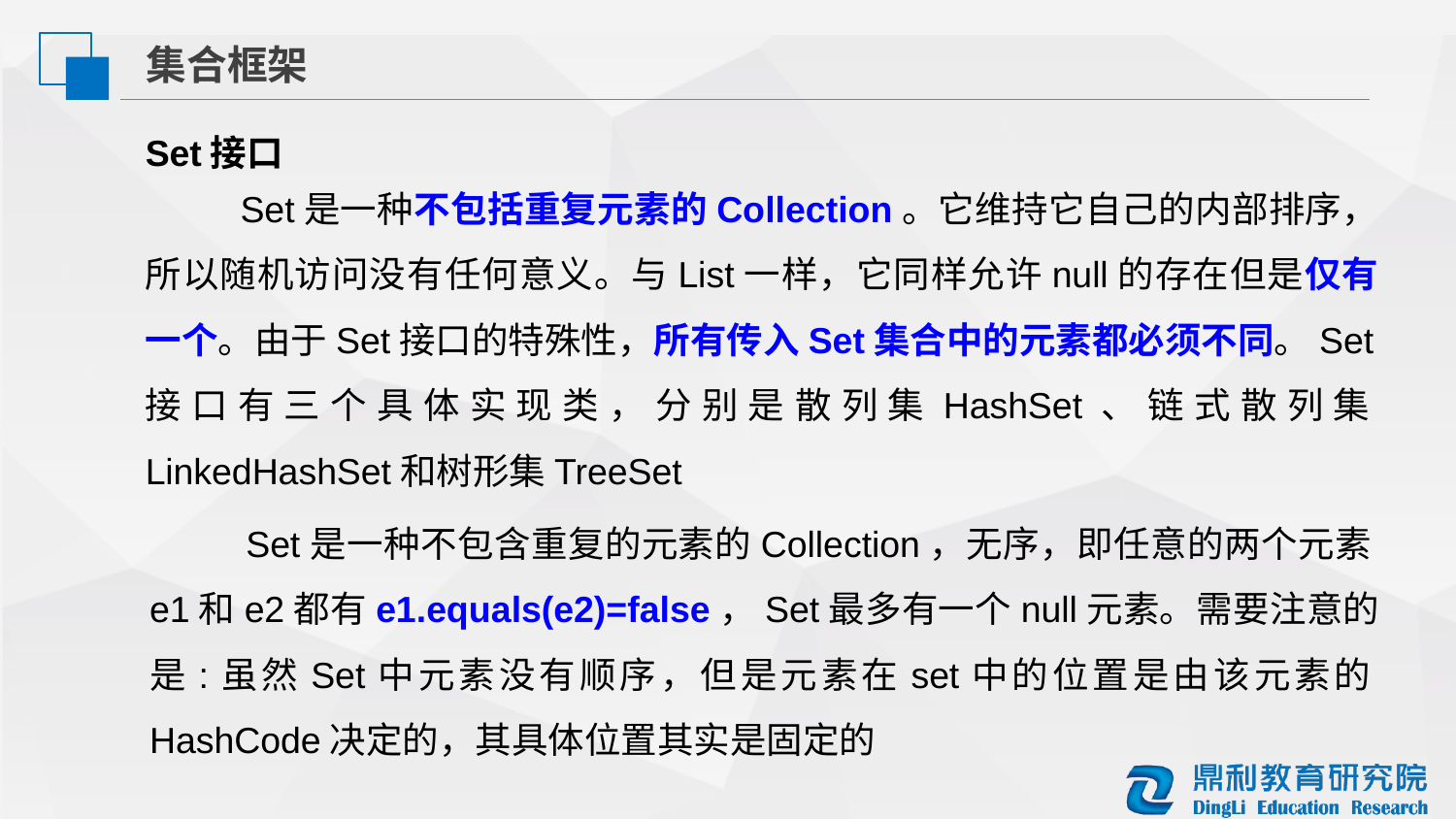

集合框架
Set接口
         Set是一种不包括重复元素的Collection。它维持它自己的内部排序，所以随机访问没有任何意义。与List一样，它同样允许null的存在但是仅有一个。由于Set接口的特殊性，所有传入Set集合中的元素都必须不同。Set接口有三个具体实现类，分别是散列集HashSet、链式散列集LinkedHashSet和树形集TreeSet
         Set是一种不包含重复的元素的Collection，无序，即任意的两个元素e1和e2都有e1.equals(e2)=false，Set最多有一个null元素。需要注意的是:虽然Set中元素没有顺序，但是元素在set中的位置是由该元素的HashCode决定的，其具体位置其实是固定的